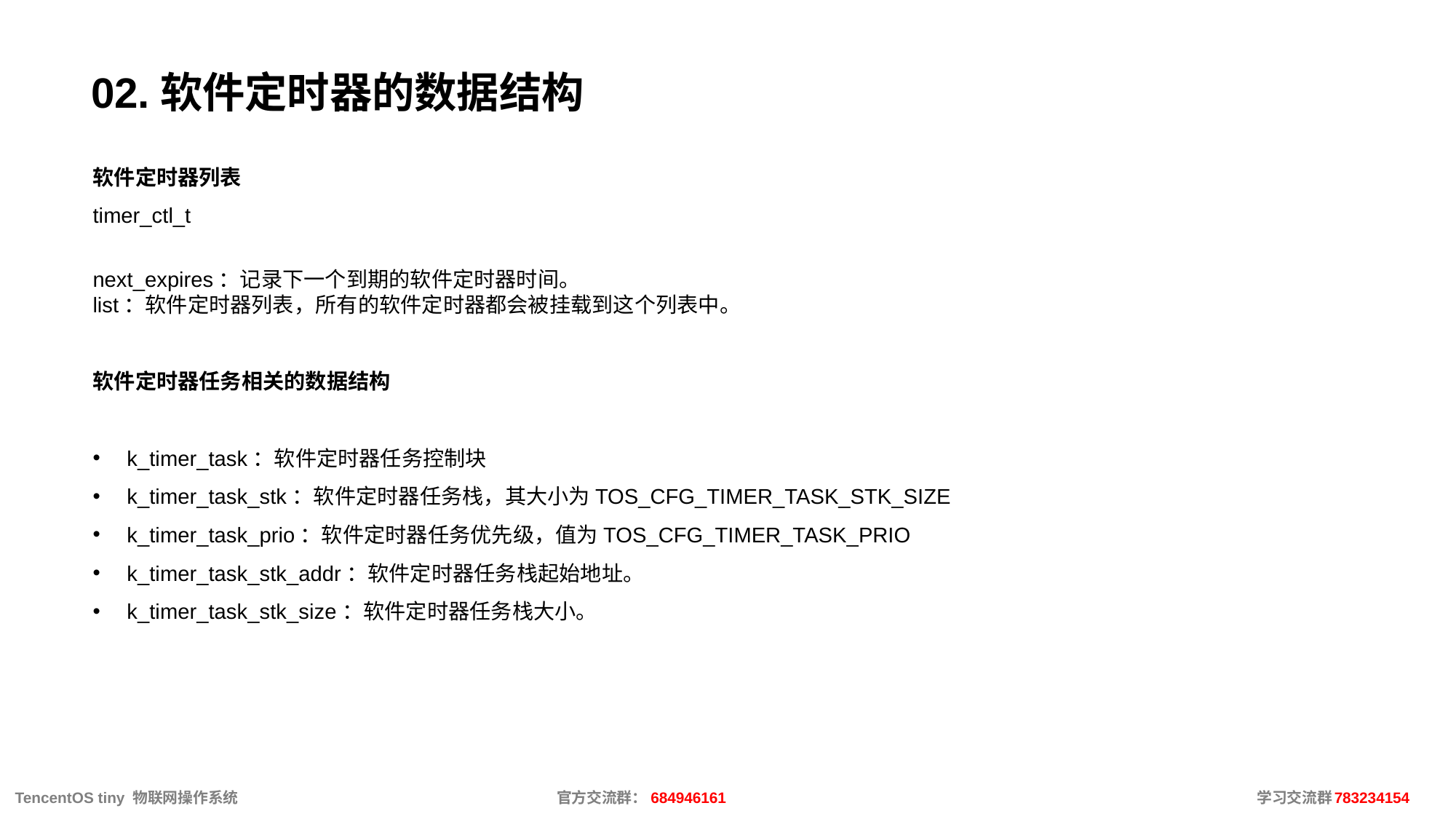

# 02.软件定时器的数据结构
软件定时器列表
timer_ctl_t

next_expires：记录下一个到期的软件定时器时间。
list：软件定时器列表，所有的软件定时器都会被挂载到这个列表中。

软件定时器任务相关的数据结构

k_timer_task：软件定时器任务控制块
k_timer_task_stk：软件定时器任务栈，其大小为TOS_CFG_TIMER_TASK_STK_SIZE
k_timer_task_prio：软件定时器任务优先级，值为TOS_CFG_TIMER_TASK_PRIO
k_timer_task_stk_addr：软件定时器任务栈起始地址。
k_timer_task_stk_size：软件定时器任务栈大小。

 TencentOS tiny 物联网操作系统			官方交流群：684946161					          学习交流群：783234154